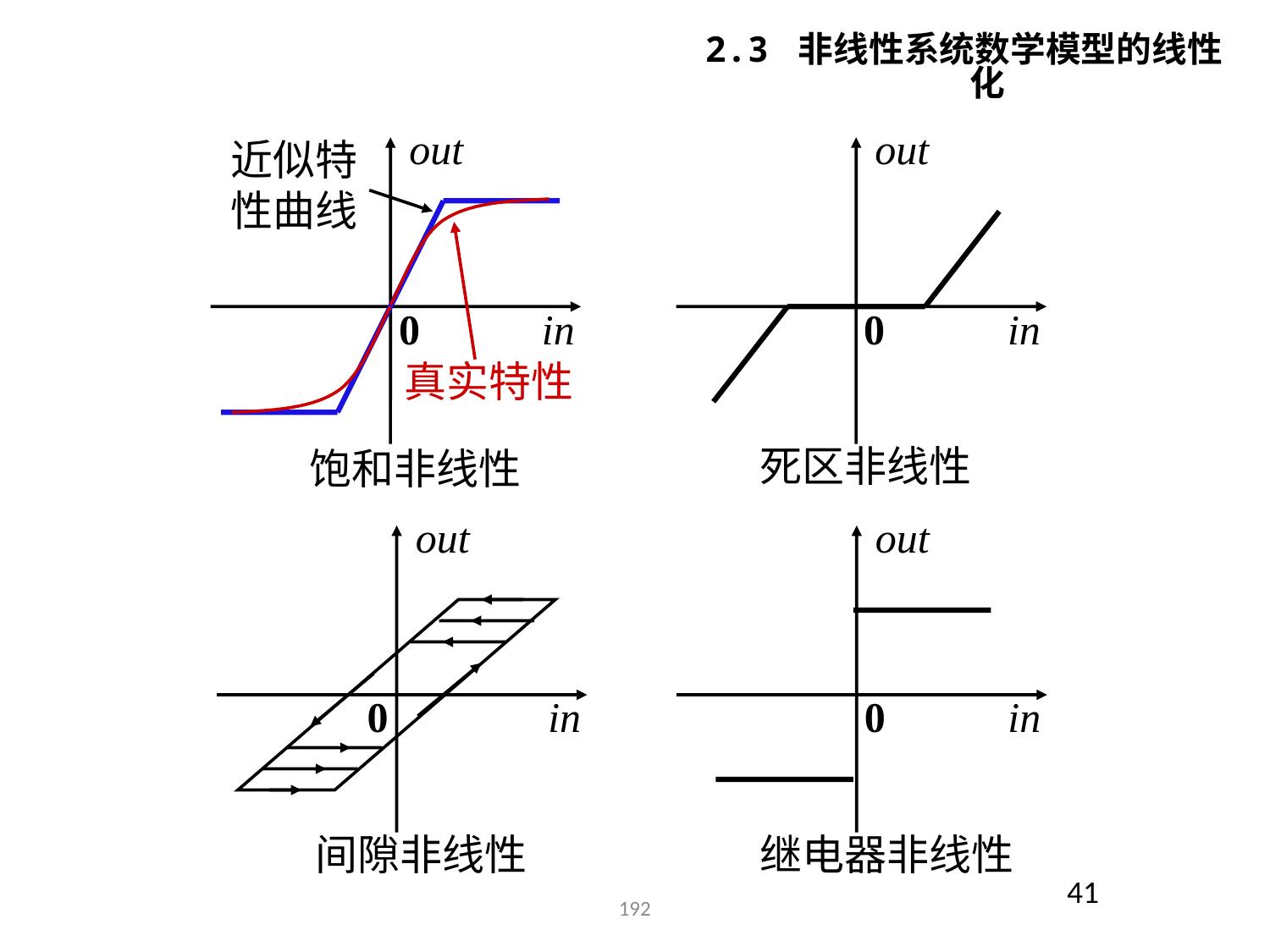

2.3 非线性系统数学模型的线性化
out
近似特
性曲线

0
in

真实特性
饱和非线性
out

0
in

死区非线性
out

0
in

间隙非线性
out

0
in

继电器非线性
41
192